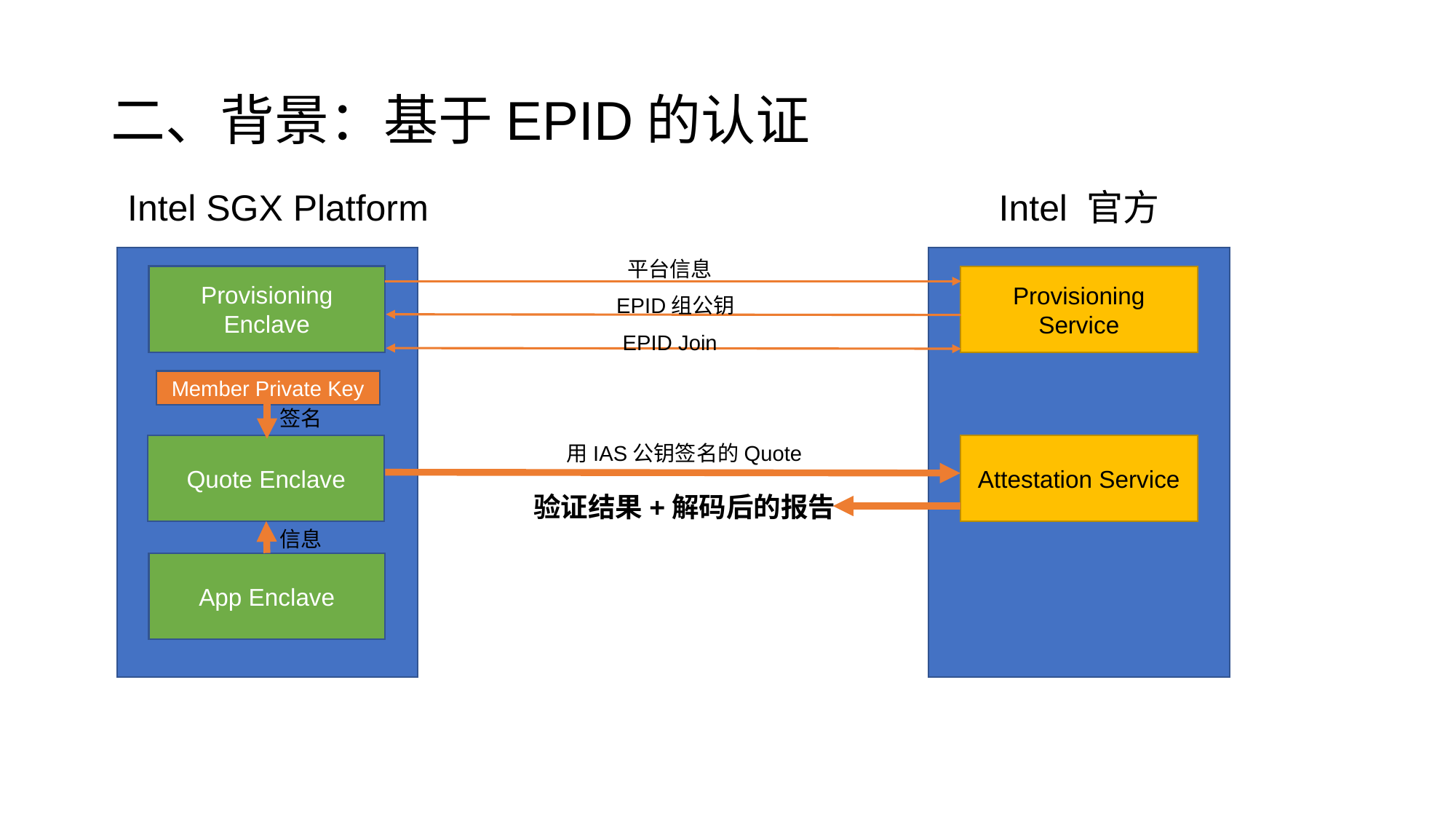

# 二、背景：基于EPID的认证
Intel SGX Platform
Intel 官方

平台信息
Provisioning Enclave
Provisioning Service
EPID组公钥
EPID Join
Member Private Key
签名
用IAS公钥签名的Quote
Quote Enclave
Attestation Service
验证结果+解码后的报告
信息
App Enclave